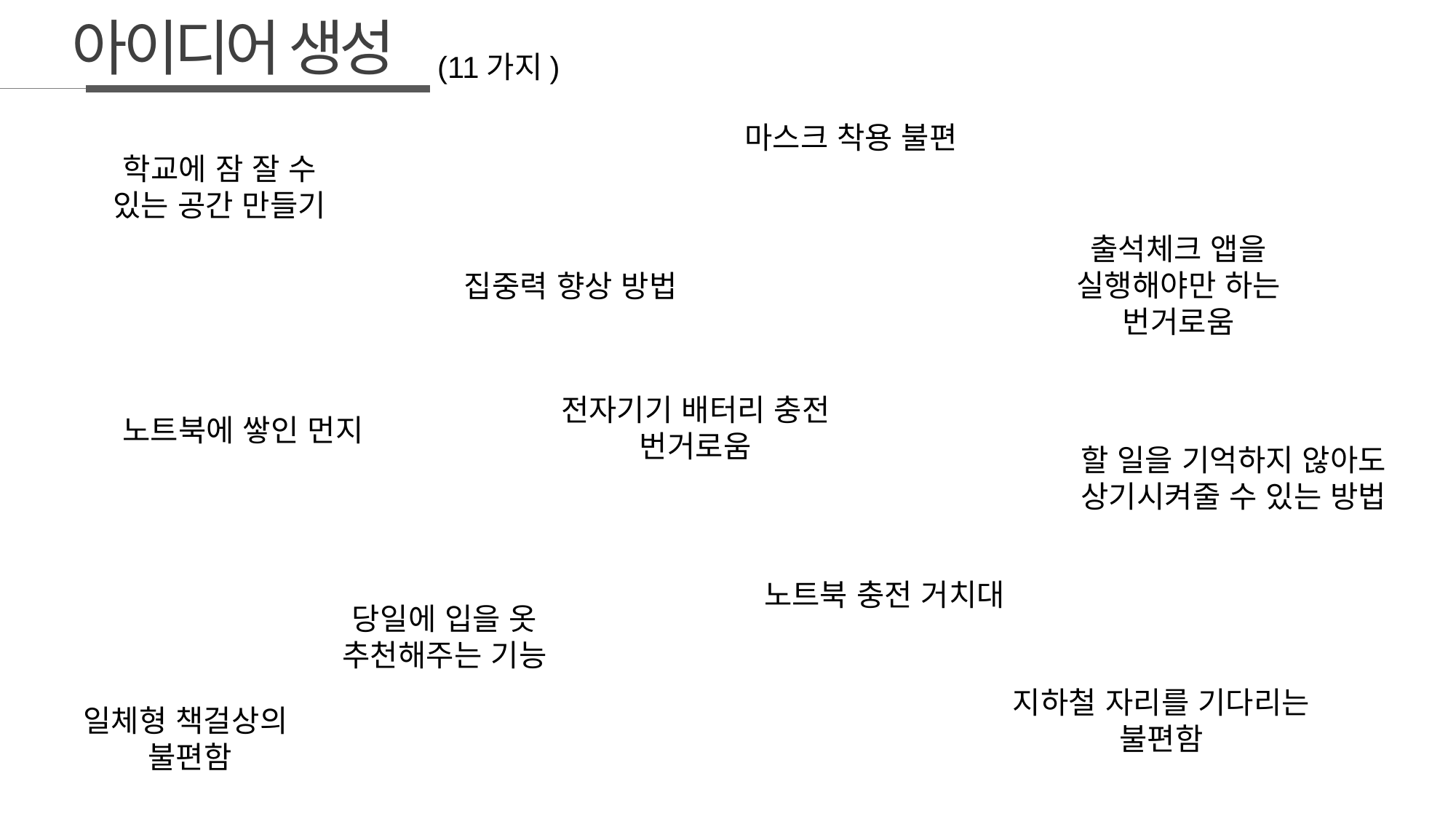

아이디어 생성
(11가지)
마스크 착용 불편
학교에 잠 잘 수 있는 공간 만들기
출석체크 앱을 실행해야만 하는 번거로움
집중력 향상 방법
전자기기 배터리 충전 번거로움
노트북에 쌓인 먼지
할 일을 기억하지 않아도 상기시켜줄 수 있는 방법
노트북 충전 거치대
당일에 입을 옷 추천해주는 기능
지하철 자리를 기다리는 불편함
일체형 책걸상의
불편함